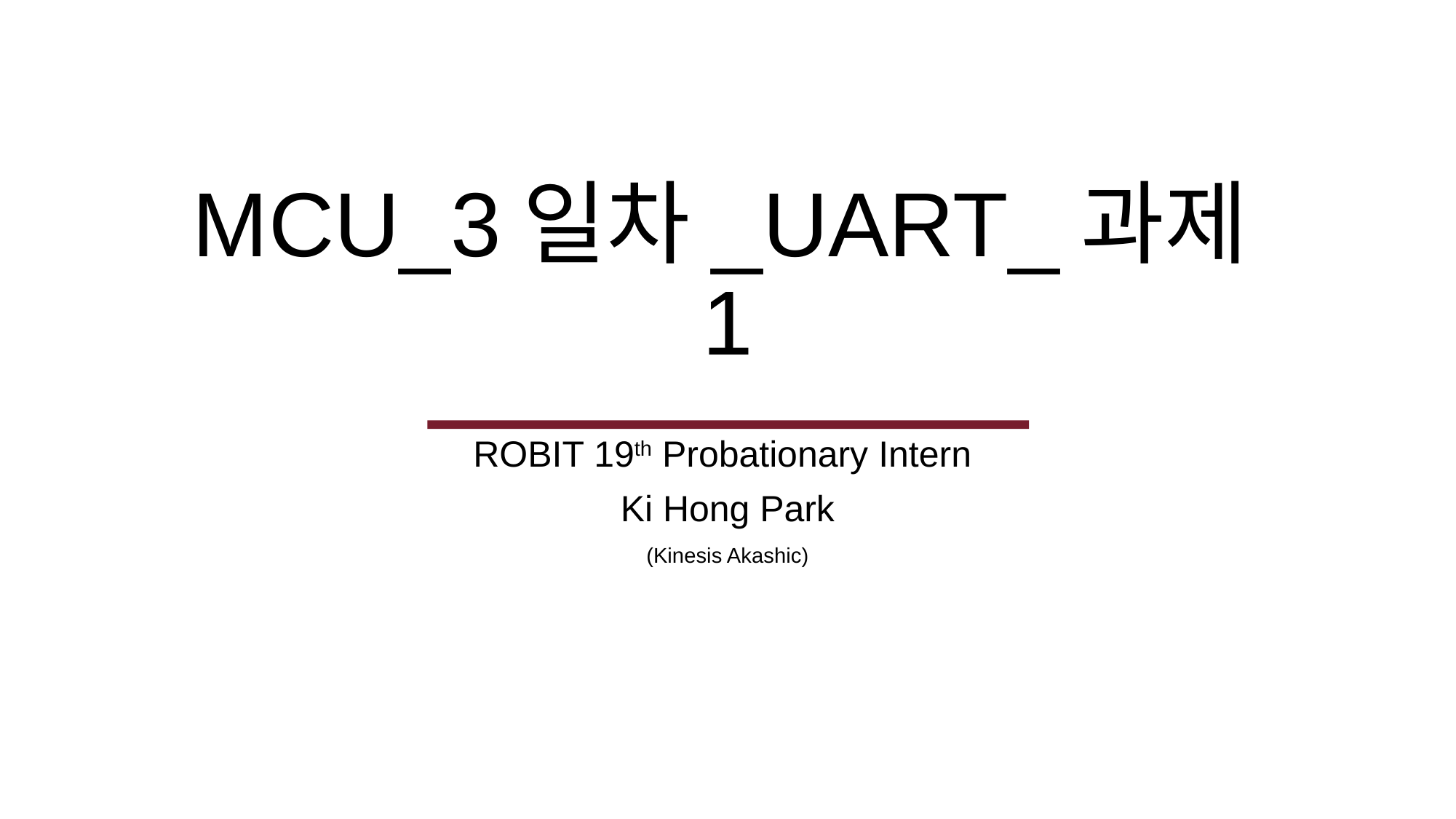

# MCU_3일차_UART_과제1
ROBIT 19th Probationary Intern
Ki Hong Park
(Kinesis Akashic)